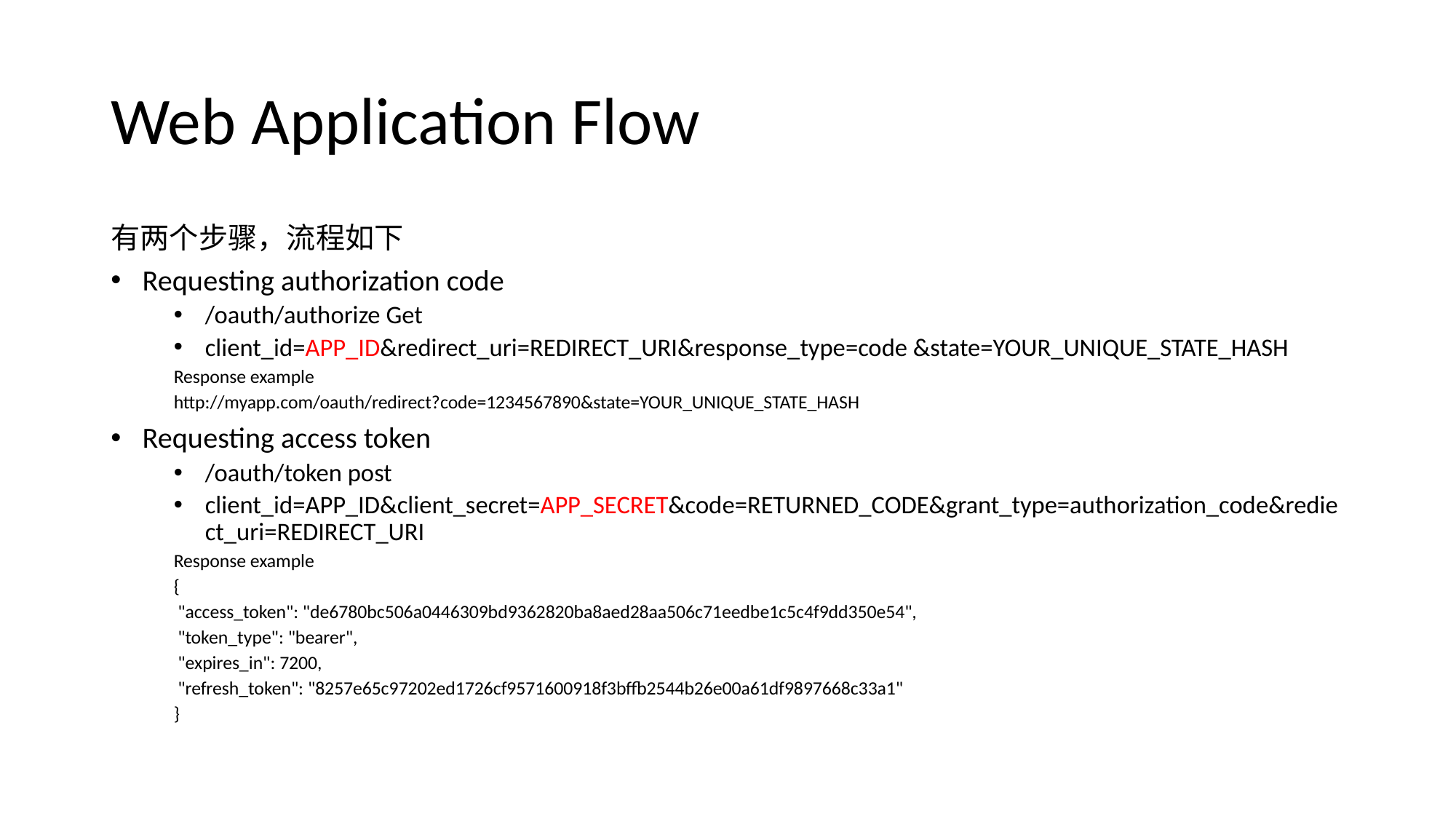

# Web Application Flow
有两个步骤，流程如下
Requesting authorization code
/oauth/authorize Get
client_id=APP_ID&redirect_uri=REDIRECT_URI&response_type=code &state=YOUR_UNIQUE_STATE_HASH
Response example
	http://myapp.com/oauth/redirect?code=1234567890&state=YOUR_UNIQUE_STATE_HASH
Requesting access token
/oauth/token post
client_id=APP_ID&client_secret=APP_SECRET&code=RETURNED_CODE&grant_type=authorization_code&rediect_uri=REDIRECT_URI
Response example
{
 "access_token": "de6780bc506a0446309bd9362820ba8aed28aa506c71eedbe1c5c4f9dd350e54",
 "token_type": "bearer",
 "expires_in": 7200,
 "refresh_token": "8257e65c97202ed1726cf9571600918f3bffb2544b26e00a61df9897668c33a1"
}